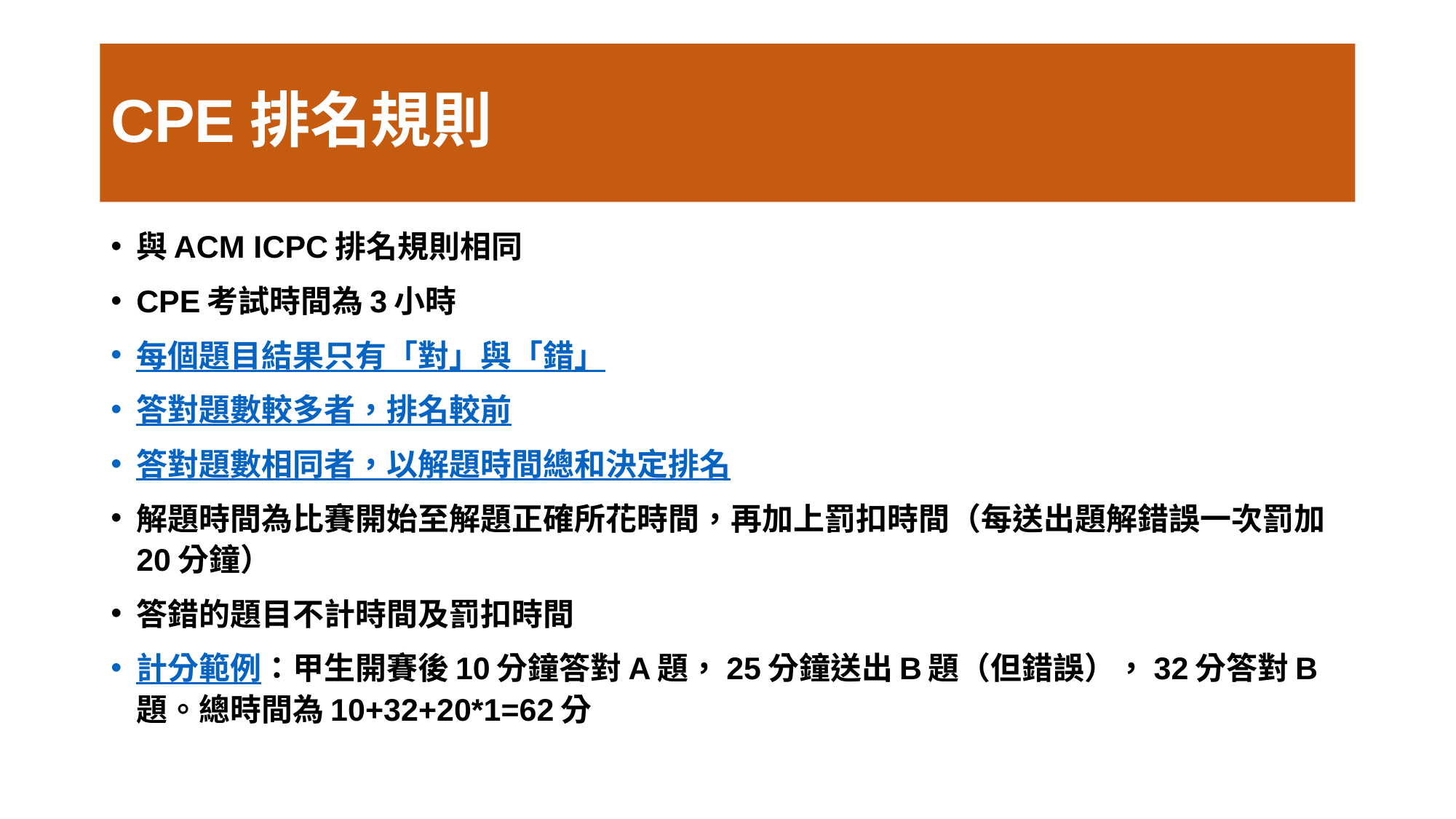

# CPE排名規則
與ACM ICPC排名規則相同
CPE考試時間為3小時
每個題目結果只有「對」與「錯」
答對題數較多者，排名較前
答對題數相同者，以解題時間總和決定排名
解題時間為比賽開始至解題正確所花時間，再加上罰扣時間（每送出題解錯誤一次罰加20分鐘）
答錯的題目不計時間及罰扣時間
計分範例：甲生開賽後10分鐘答對A題，25分鐘送出B題（但錯誤），32分答對B題。總時間為10+32+20*1=62分